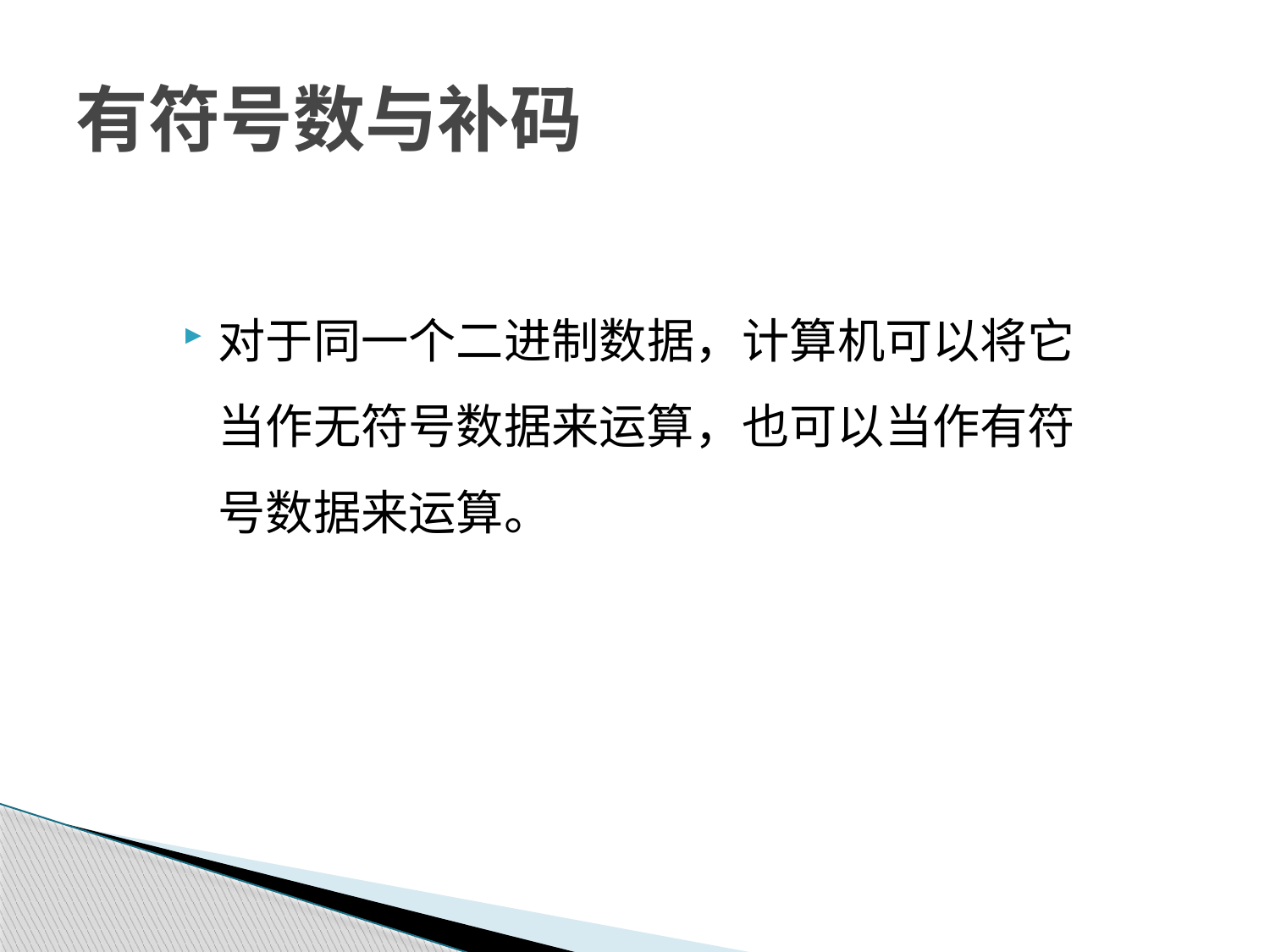

# 有符号数与补码
对于同一个二进制数据，计算机可以将它当作无符号数据来运算，也可以当作有符号数据来运算。